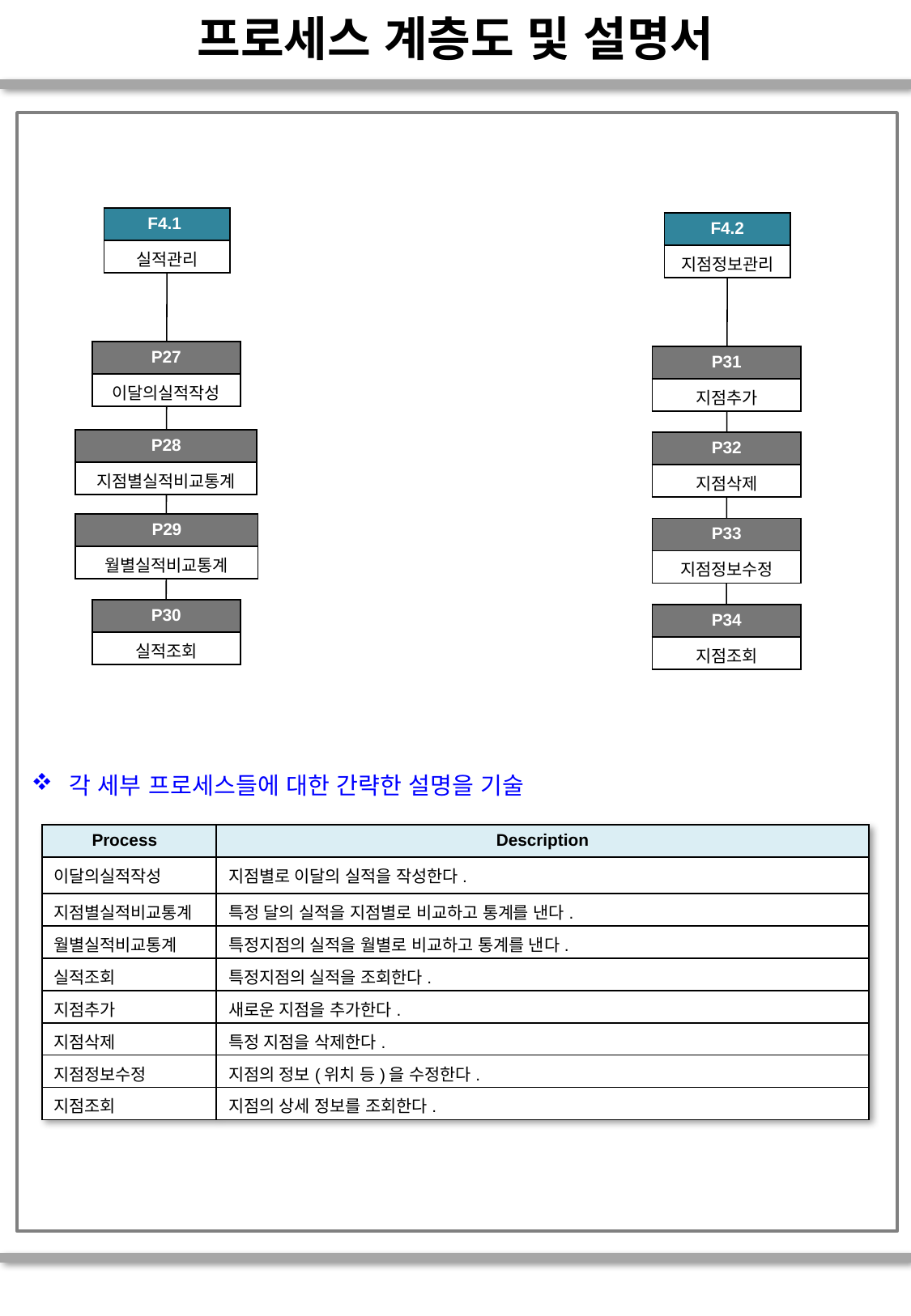

# 프로세스 계층도 및 설명서

| F4.1 |
| --- |
| 실적관리 |
| F4.2 |
| --- |
| 지점정보관리 |
| P27 |
| --- |
| 이달의실적작성 |
| P31 |
| --- |
| 지점추가 |
| P28 |
| --- |
| 지점별실적비교통계 |
| P32 |
| --- |
| 지점삭제 |
| P29 |
| --- |
| 월별실적비교통계 |
| P33 |
| --- |
| 지점정보수정 |
| P30 |
| --- |
| 실적조회 |
| P34 |
| --- |
| 지점조회 |
각 세부 프로세스들에 대한 간략한 설명을 기술
| Process | Description |
| --- | --- |
| 이달의실적작성 | 지점별로 이달의 실적을 작성한다. |
| 지점별실적비교통계 | 특정 달의 실적을 지점별로 비교하고 통계를 낸다. |
| 월별실적비교통계 | 특정지점의 실적을 월별로 비교하고 통계를 낸다. |
| 실적조회 | 특정지점의 실적을 조회한다. |
| 지점추가 | 새로운 지점을 추가한다. |
| 지점삭제 | 특정 지점을 삭제한다. |
| 지점정보수정 | 지점의 정보(위치 등)을 수정한다. |
| 지점조회 | 지점의 상세 정보를 조회한다. |